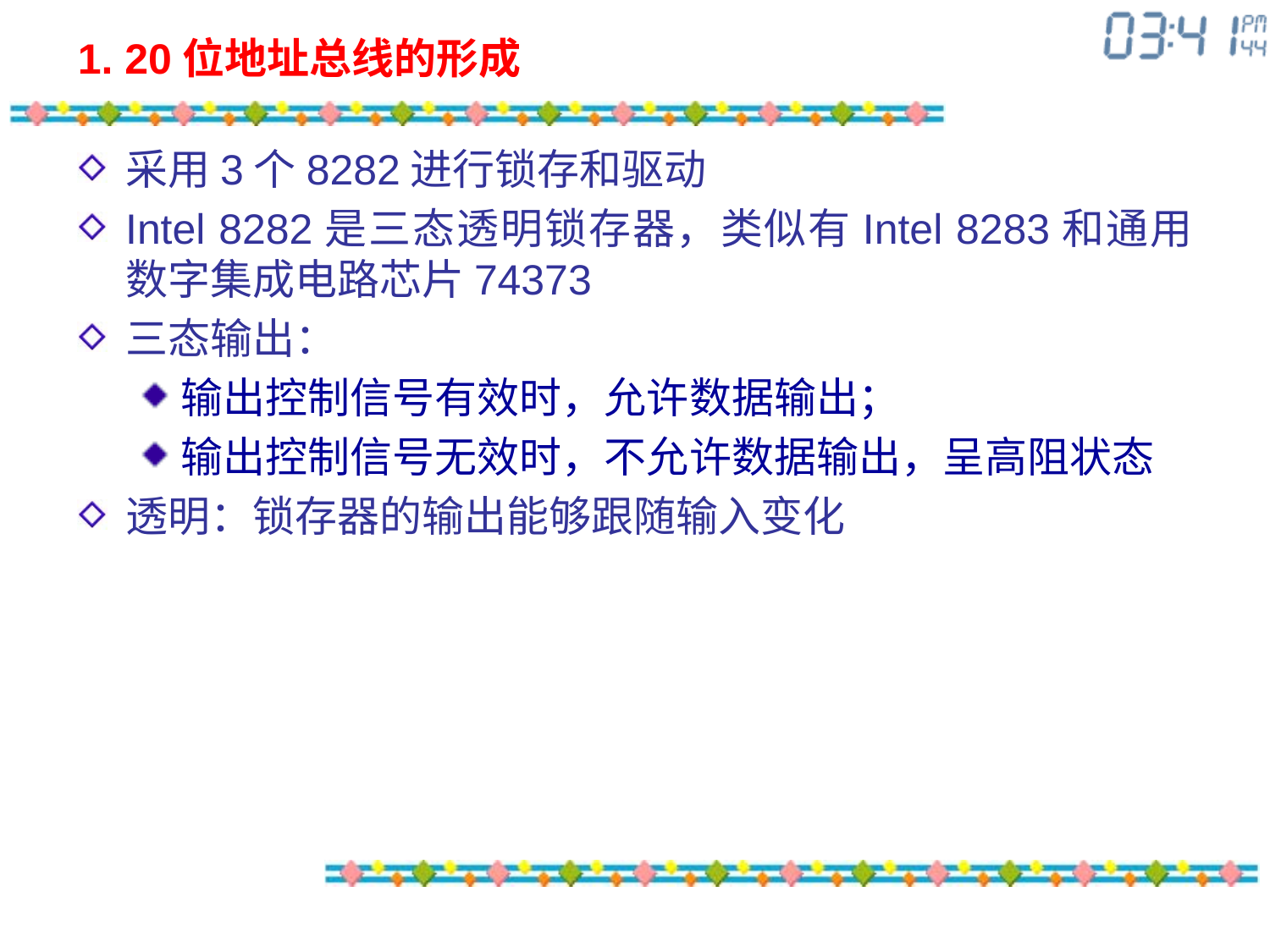

# 1. 20位地址总线的形成
采用3个8282进行锁存和驱动
Intel 8282是三态透明锁存器，类似有Intel 8283和通用数字集成电路芯片74373
三态输出：
输出控制信号有效时，允许数据输出；
输出控制信号无效时，不允许数据输出，呈高阻状态
透明：锁存器的输出能够跟随输入变化